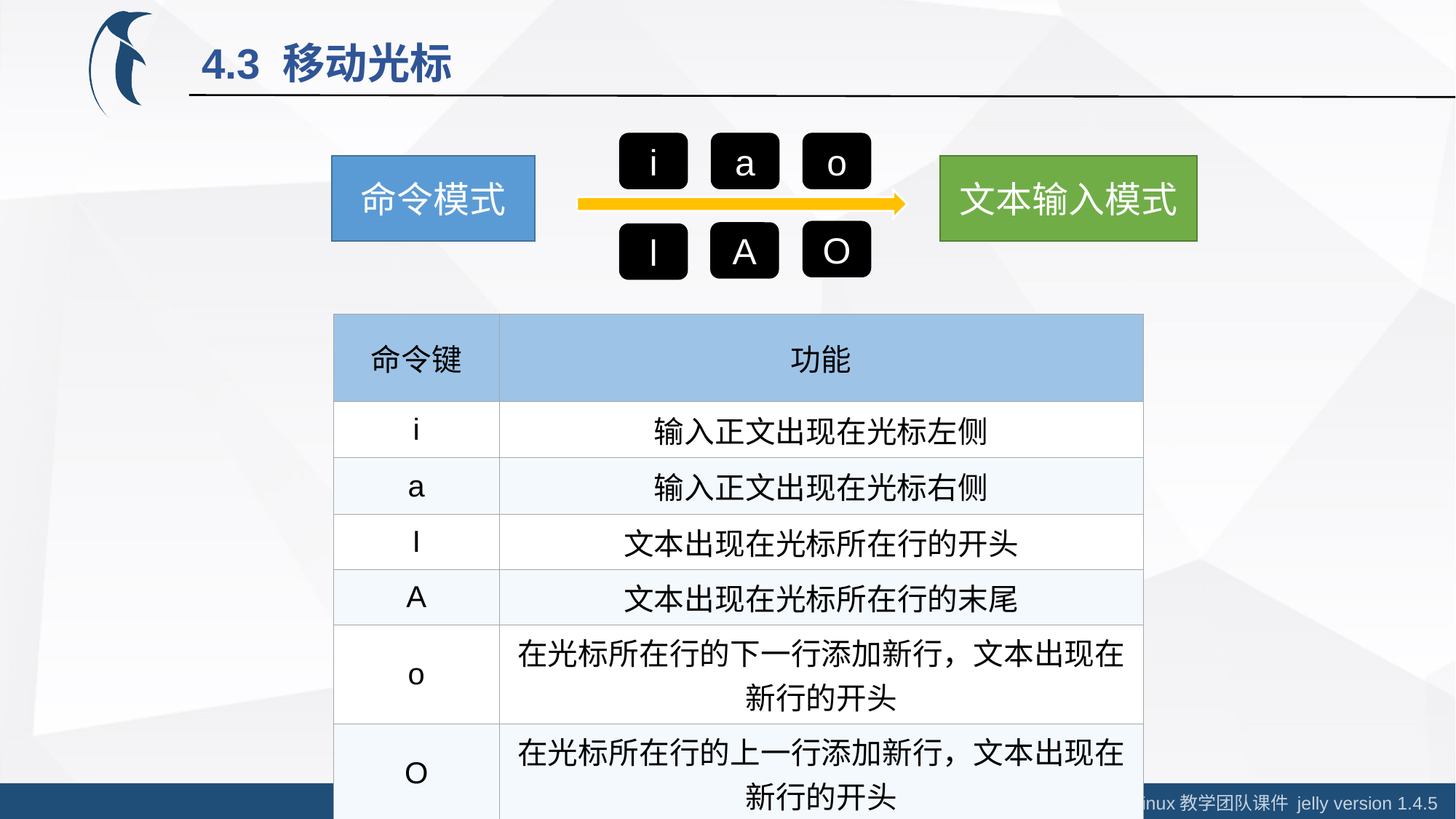

4.3 移动光标
i
a
o
命令模式
文本输入模式

O
A
l
| 命令键 | 功能 |
| --- | --- |
| i | 输入正文出现在光标左侧 |
| a | 输入正文出现在光标右侧 |
| I | 文本出现在光标所在行的开头 |
| A | 文本出现在光标所在行的末尾 |
| o | 在光标所在行的下一行添加新行，文本出现在新行的开头 |
| O | 在光标所在行的上一行添加新行，文本出现在新行的开头 |